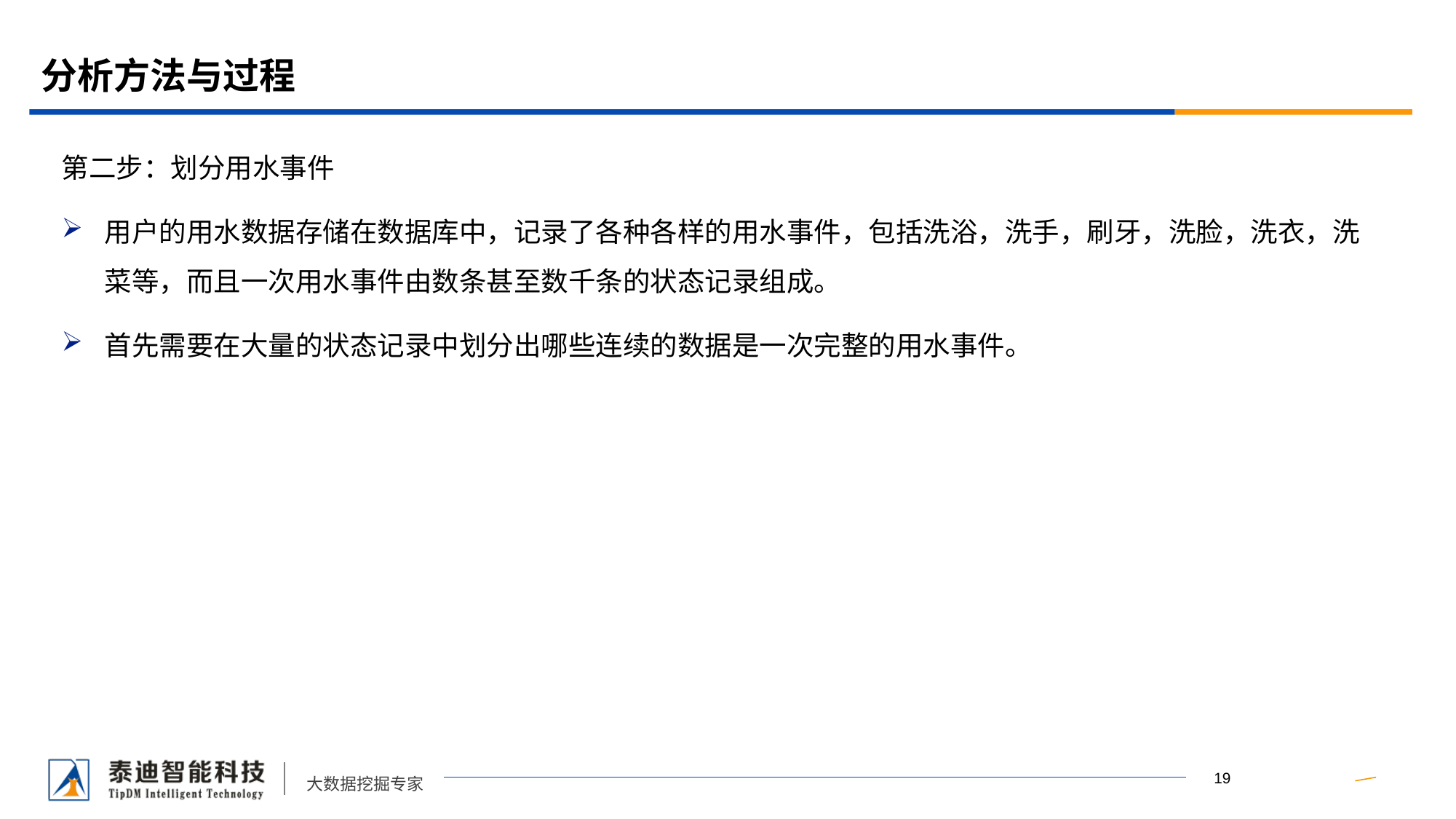

# 分析方法与过程
第二步：划分用水事件
用户的用水数据存储在数据库中，记录了各种各样的用水事件，包括洗浴，洗手，刷牙，洗脸，洗衣，洗菜等，而且一次用水事件由数条甚至数千条的状态记录组成。
首先需要在大量的状态记录中划分出哪些连续的数据是一次完整的用水事件。